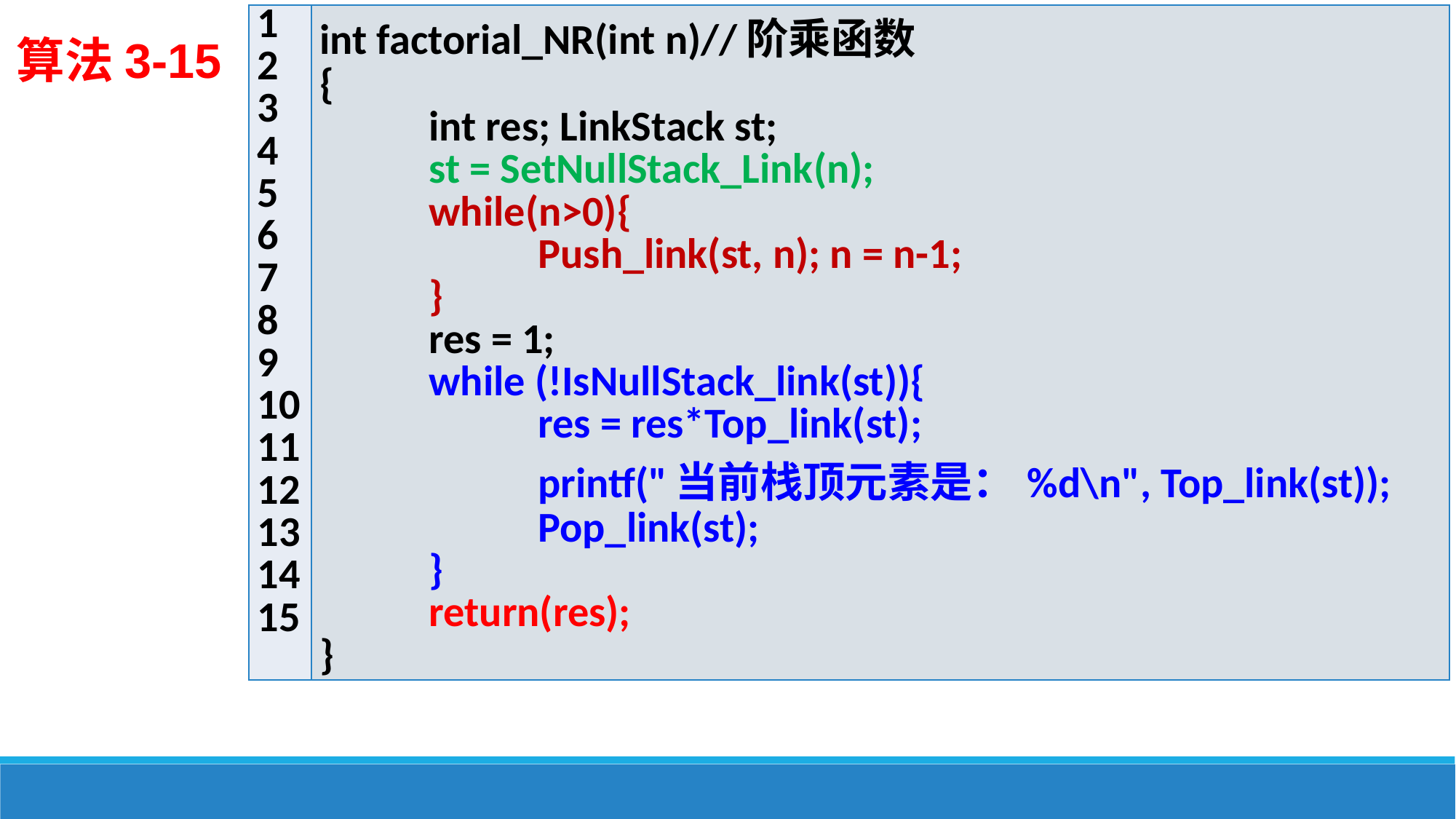

| 1 2 3 4 5 6 7 8 9 10 11 12 13 14 15 | int factorial\_NR(int n)//阶乘函数 { int res; LinkStack st; st = SetNullStack\_Link(n); while(n>0){ Push\_link(st, n); n = n-1; } res = 1; while (!IsNullStack\_link(st)){ res = res\*Top\_link(st); printf("当前栈顶元素是：%d\n", Top\_link(st)); Pop\_link(st); } return(res); } |
| --- | --- |
算法3-15